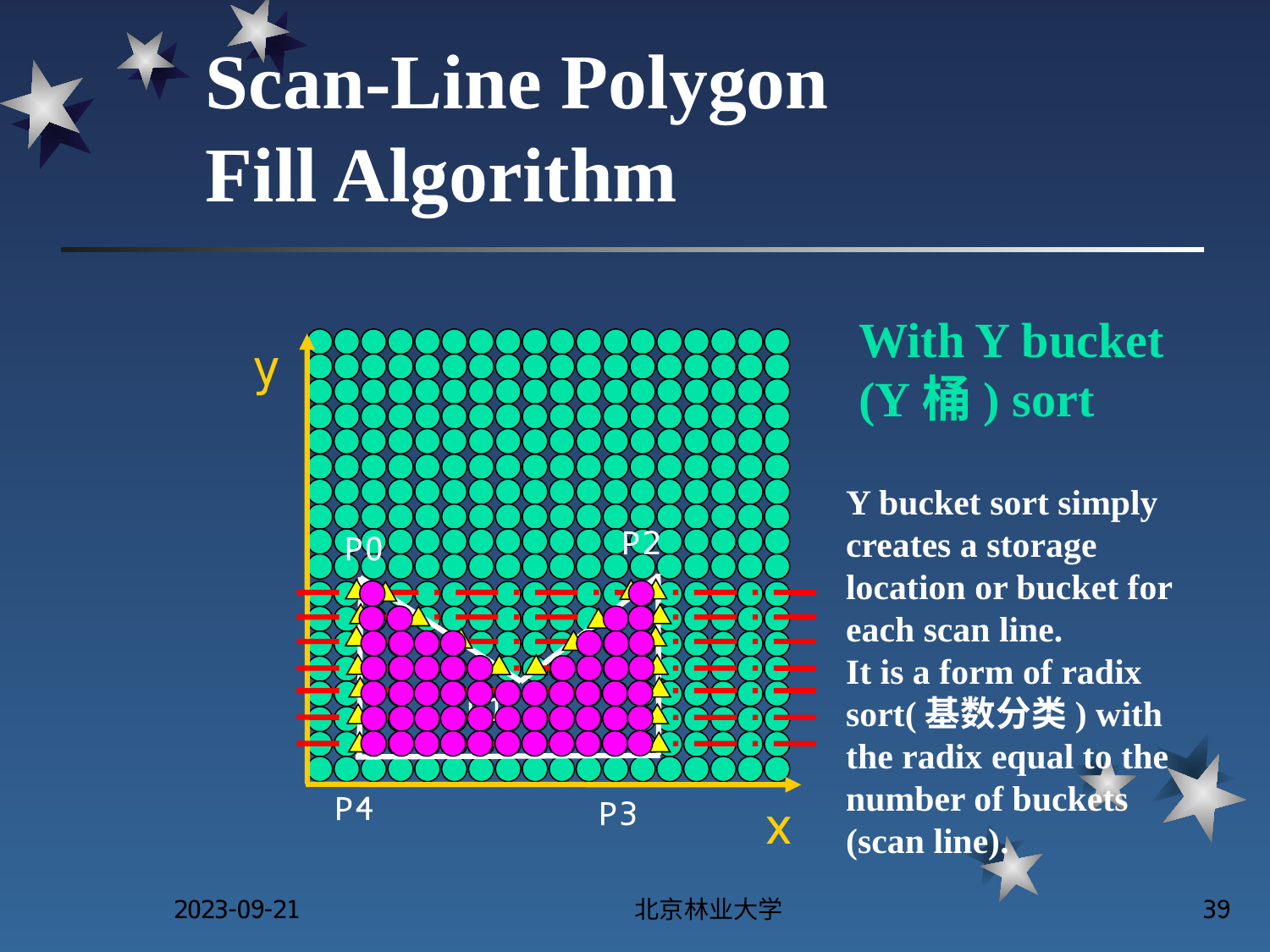

# Scan-Line Polygon Fill Algorithm
With Y bucket
(Y桶) sort

y

x
Y bucket sort simply creates a storage location or bucket for each scan line.
It is a form of radix sort(基数分类) with the radix equal to the number of buckets (scan line).
P2
P0

P1

P4
P3
2023-09-21
北京林业大学
39